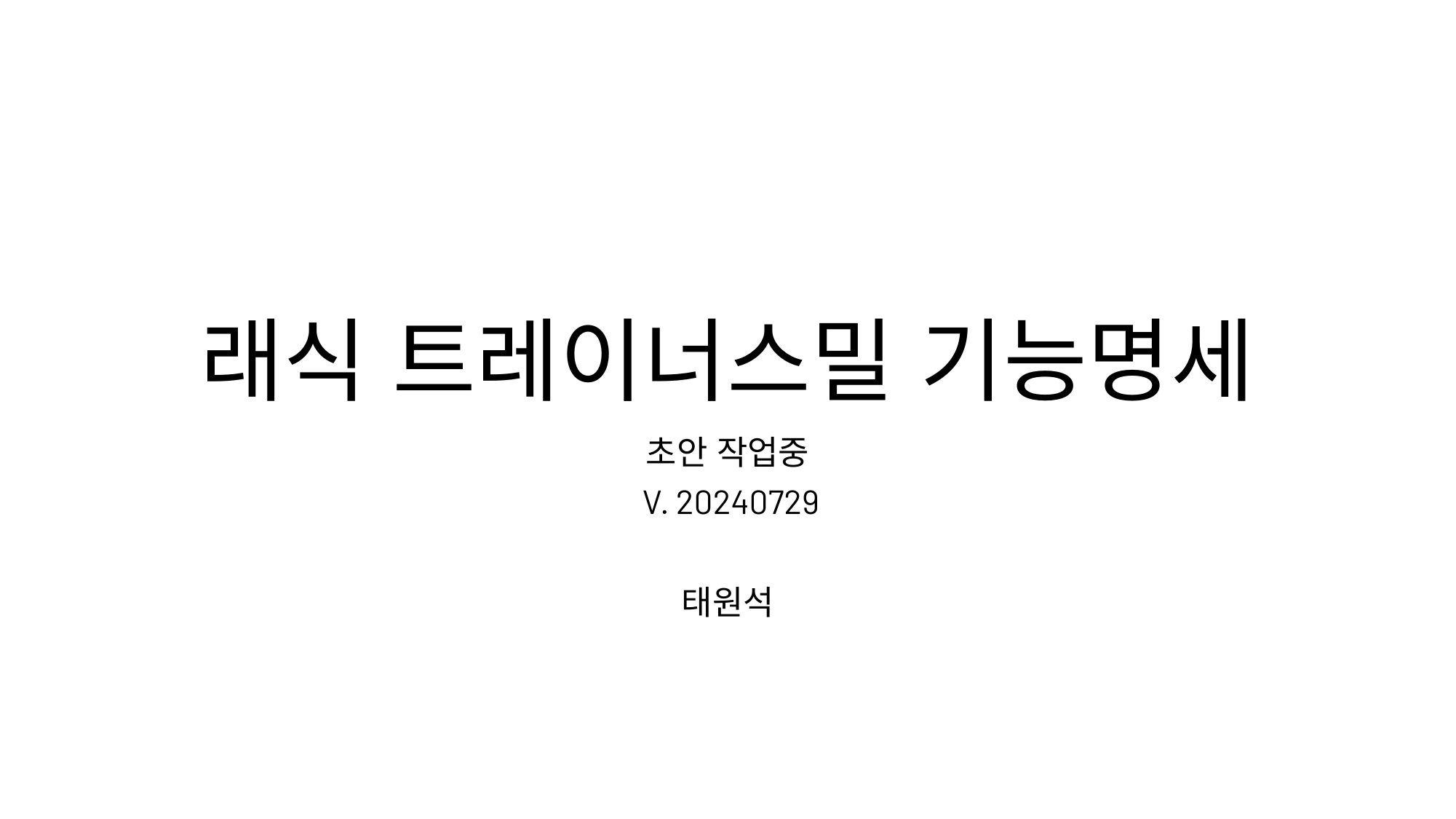

# 래식 트레이너스밀 기능명세
초안 작업중
 V. 20240729

태원석